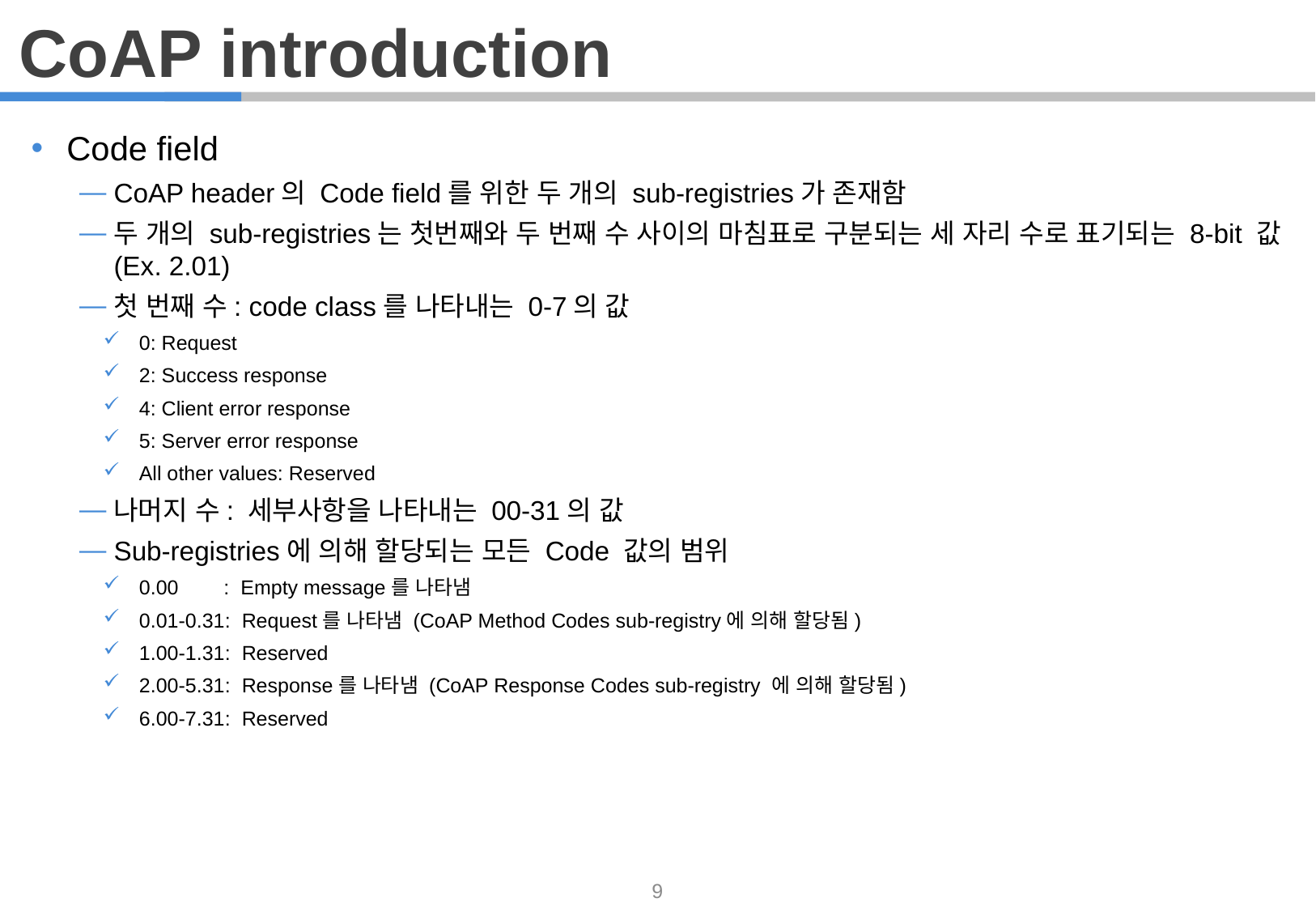

CoAP introduction
Code field
CoAP header의 Code field를 위한 두 개의 sub-registries가 존재함
두 개의 sub-registries는 첫번째와 두 번째 수 사이의 마침표로 구분되는 세 자리 수로 표기되는 8-bit 값 (Ex. 2.01)
첫 번째 수: code class를 나타내는 0-7의 값
0: Request
2: Success response
4: Client error response
5: Server error response
All other values: Reserved
나머지 수: 세부사항을 나타내는 00-31의 값
Sub-registries에 의해 할당되는 모든 Code 값의 범위
0.00        :  Empty message를 나타냄
0.01-0.31:  Request를 나타냄 (CoAP Method Codes sub-registry에 의해 할당됨)
1.00-1.31:  Reserved
2.00-5.31:  Response를 나타냄 (CoAP Response Codes sub-registry 에 의해 할당됨)
6.00-7.31:  Reserved

9